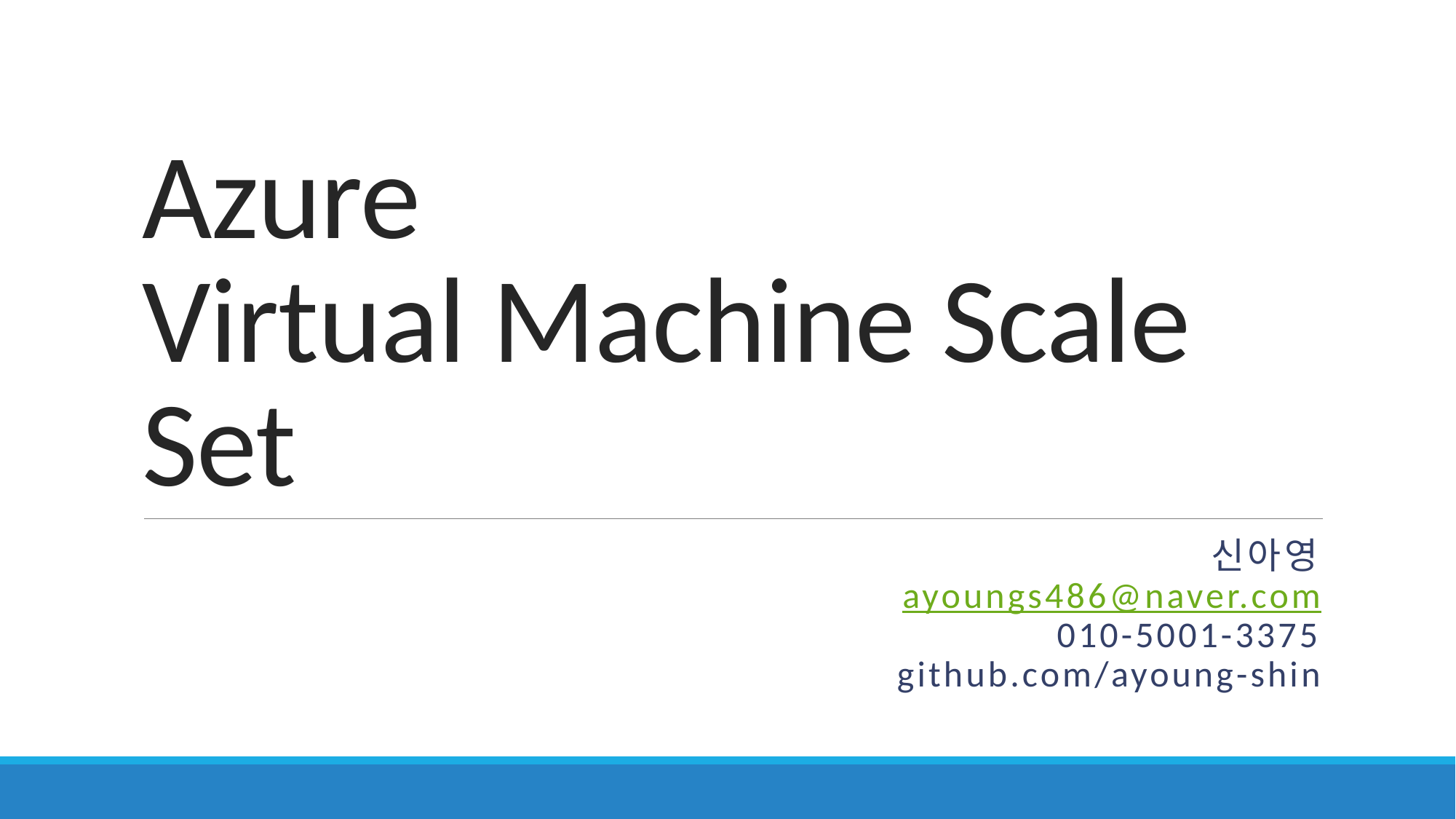

# Azure Virtual Machine Scale Set
신아영
ayoungs486@naver.com
010-5001-3375
github.com/ayoung-shin